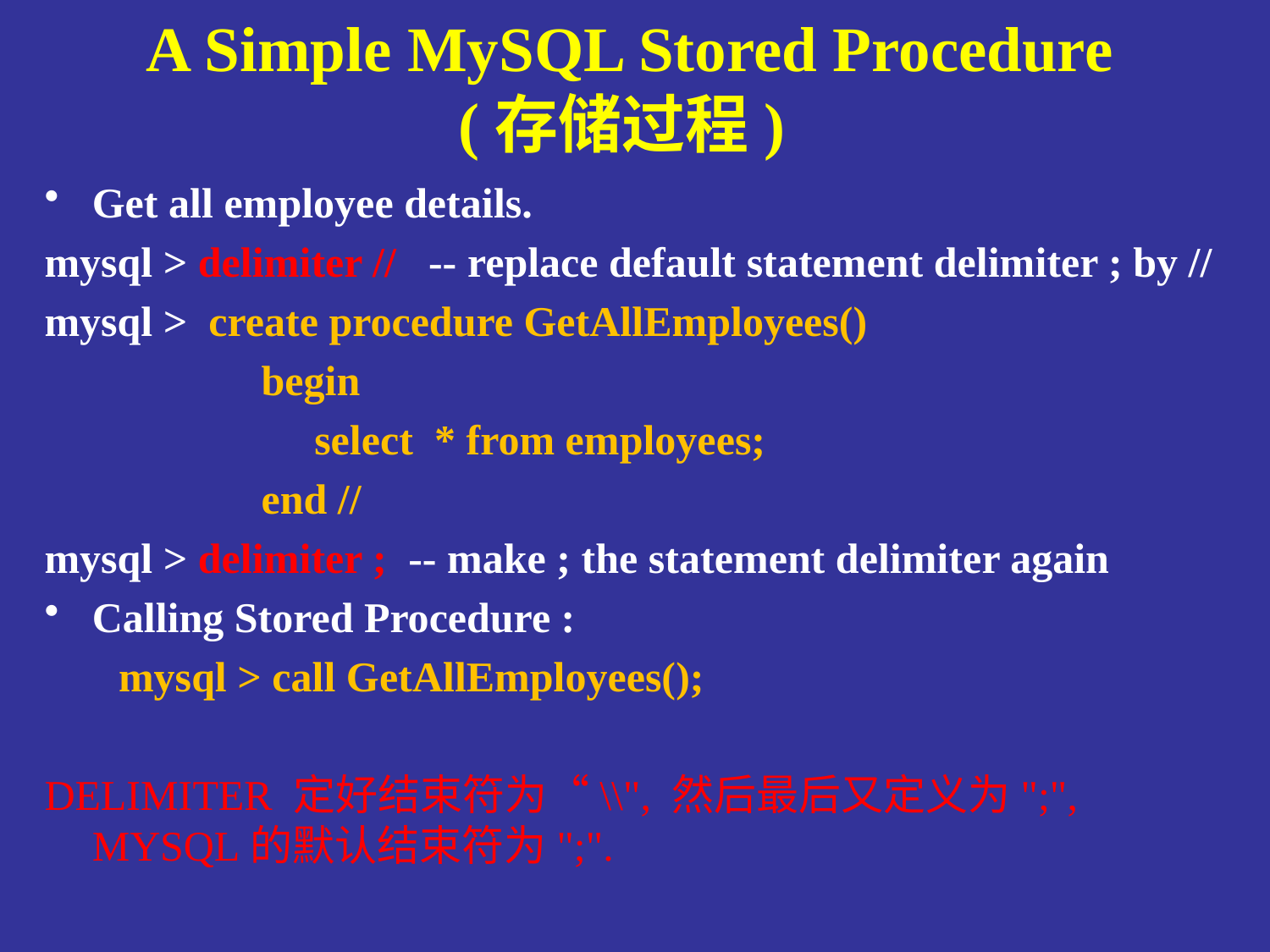

# A Simple MySQL Stored Procedure (存储过程)
Get all employee details.
mysql > delimiter //   -- replace default statement delimiter ; by //
mysql >  create procedure GetAllEmployees()
		    begin
		         select  * from employees;
		    end //
mysql > delimiter ;  -- make ; the statement delimiter again
Calling Stored Procedure :
       mysql > call GetAllEmployees();

DELIMITER 定好结束符为“\\", 然后最后又定义为";", MYSQL的默认结束符为";".